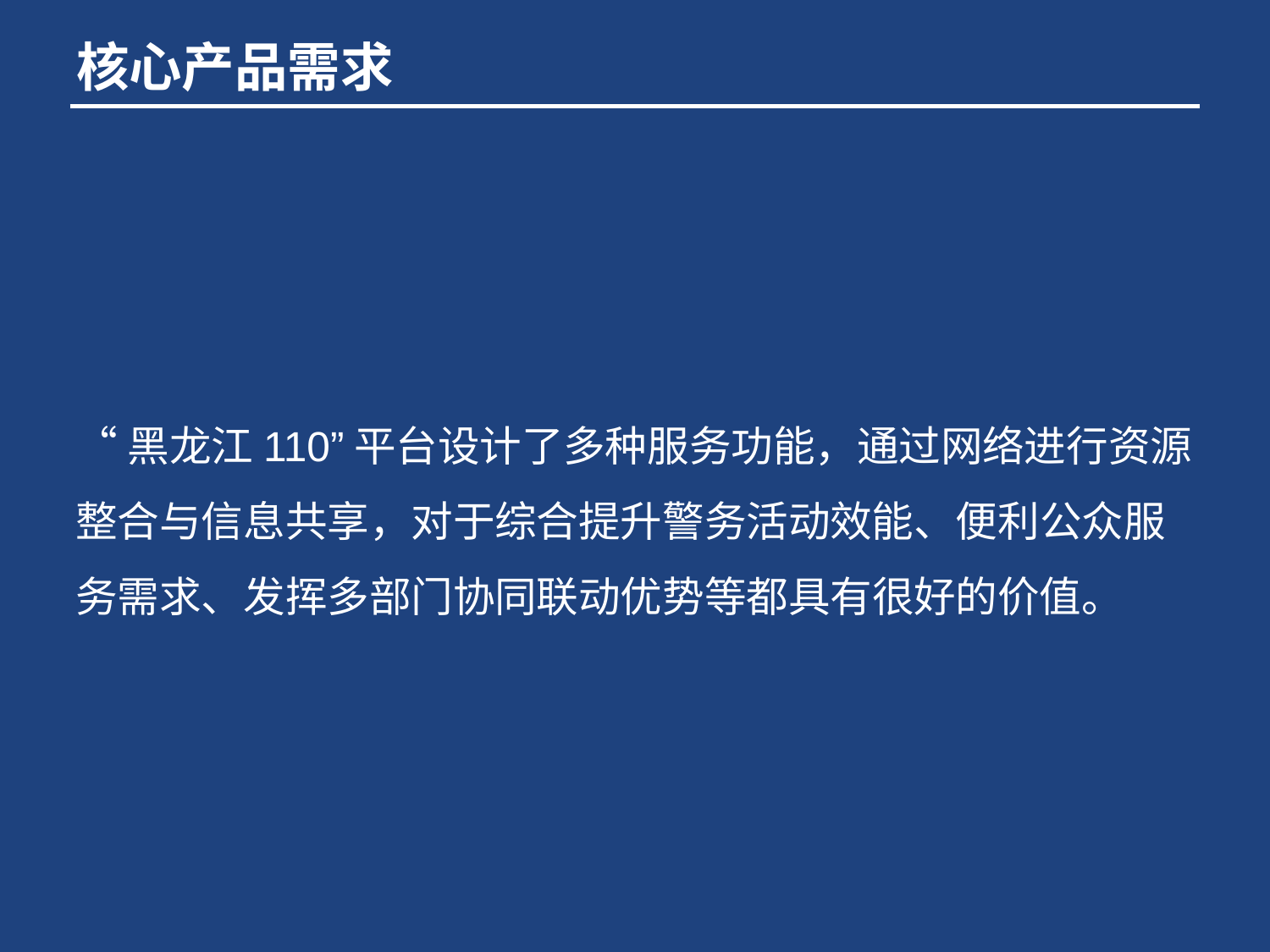

核心产品需求
“黑龙江110”平台设计了多种服务功能，通过网络进行资源整合与信息共享，对于综合提升警务活动效能、便利公众服务需求、发挥多部门协同联动优势等都具有很好的价值。
9